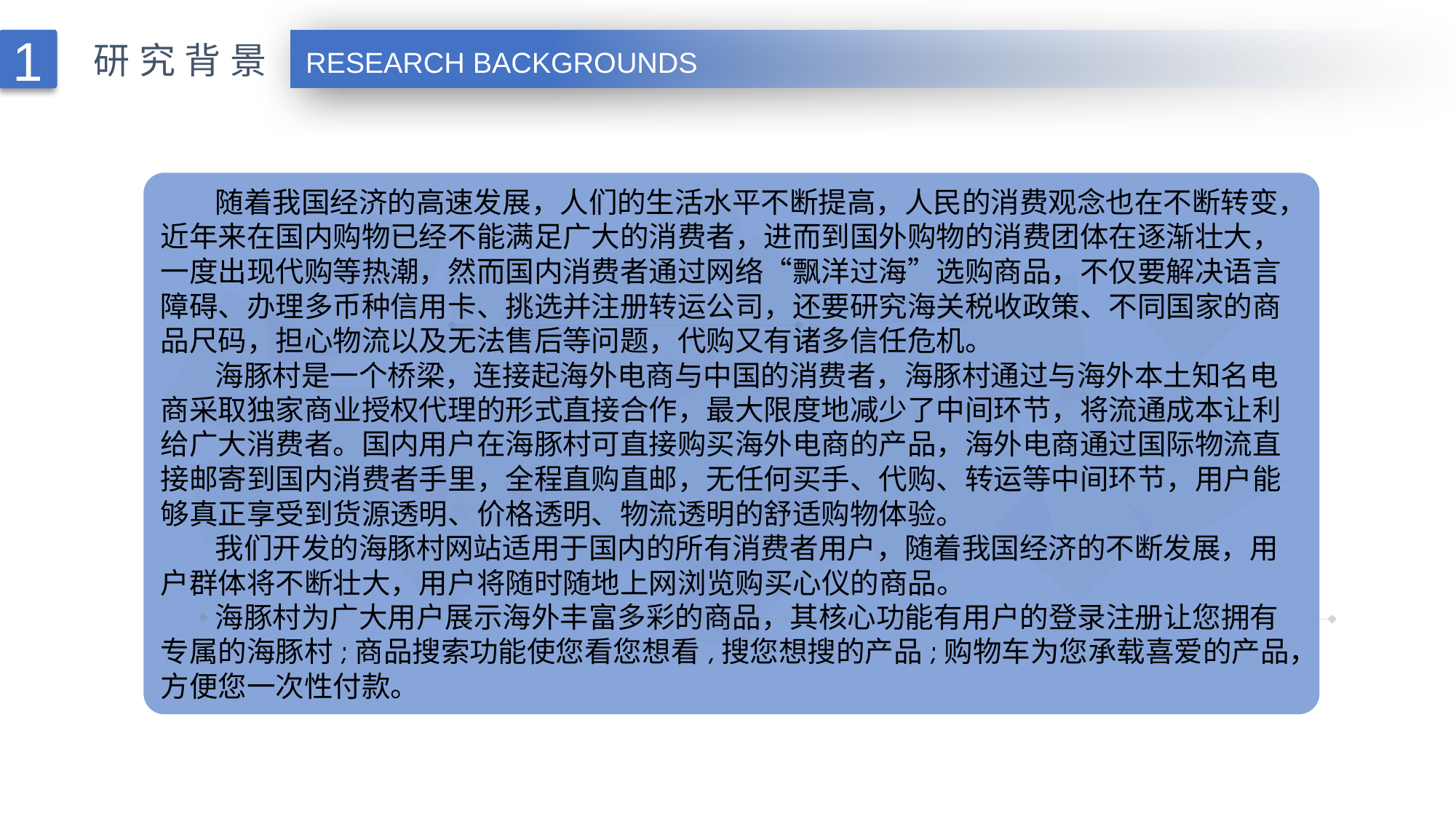

1

研究背景
RESEARCH BACKGROUNDS
随着我国经济的高速发展，人们的生活水平不断提高，人民的消费观念也在不断转变，近年来在国内购物已经不能满足广大的消费者，进而到国外购物的消费团体在逐渐壮大，一度出现代购等热潮，然而国内消费者通过网络“飘洋过海”选购商品，不仅要解决语言障碍、办理多币种信用卡、挑选并注册转运公司，还要研究海关税收政策、不同国家的商品尺码，担心物流以及无法售后等问题，代购又有诸多信任危机。
海豚村是一个桥梁，连接起海外电商与中国的消费者，海豚村通过与海外本土知名电商采取独家商业授权代理的形式直接合作，最大限度地减少了中间环节，将流通成本让利给广大消费者。国内用户在海豚村可直接购买海外电商的产品，海外电商通过国际物流直接邮寄到国内消费者手里，全程直购直邮，无任何买手、代购、转运等中间环节，用户能够真正享受到货源透明、价格透明、物流透明的舒适购物体验。
我们开发的海豚村网站适用于国内的所有消费者用户，随着我国经济的不断发展，用户群体将不断壮大，用户将随时随地上网浏览购买心仪的商品。
海豚村为广大用户展示海外丰富多彩的商品，其核心功能有用户的登录注册让您拥有专属的海豚村;商品搜索功能使您看您想看,搜您想搜的产品;购物车为您承载喜爱的产品，方便您一次性付款。